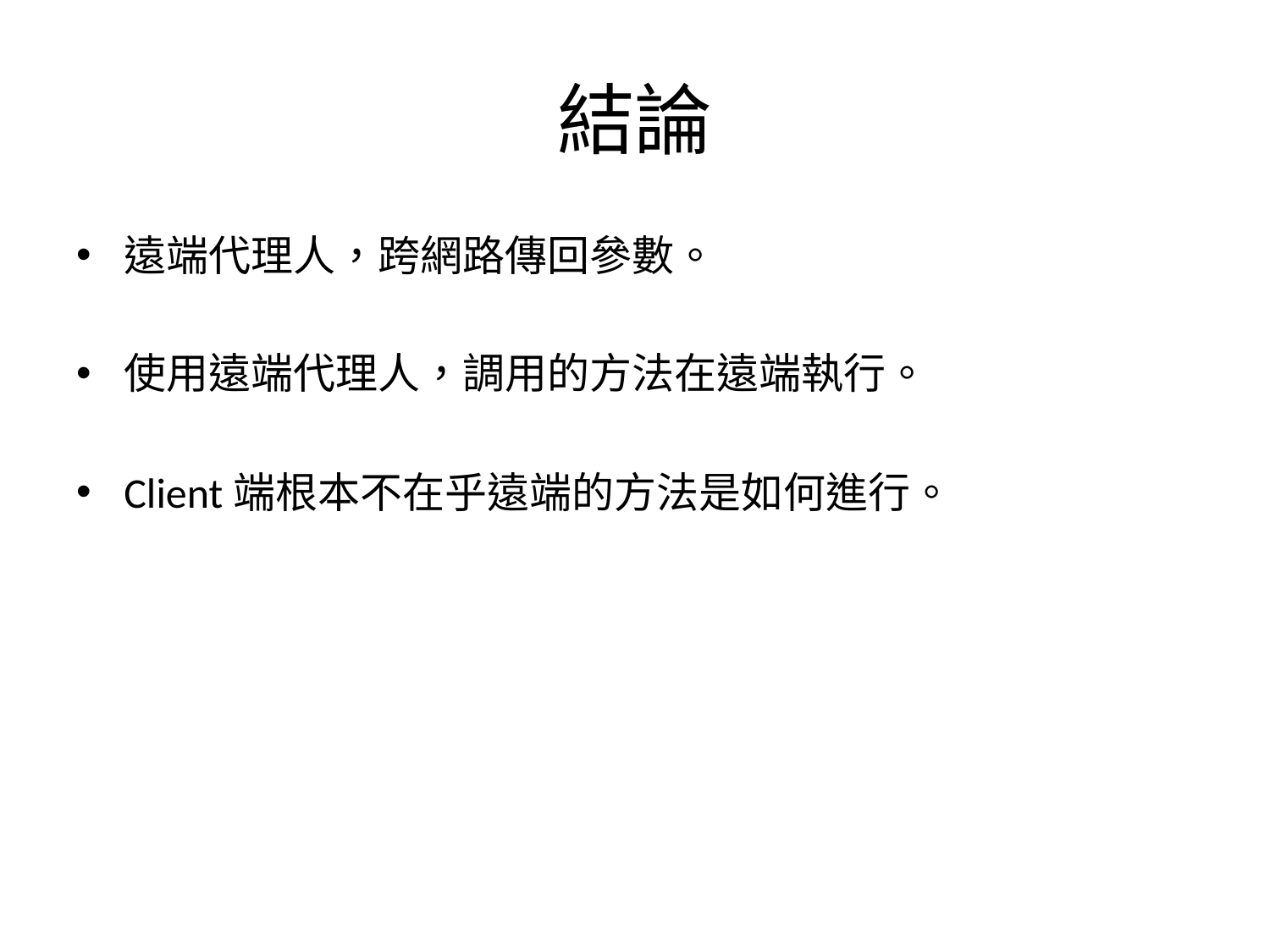

# 結論
遠端代理人，跨網路傳回參數。

使用遠端代理人，調用的方法在遠端執行。

Client端根本不在乎遠端的方法是如何進行。